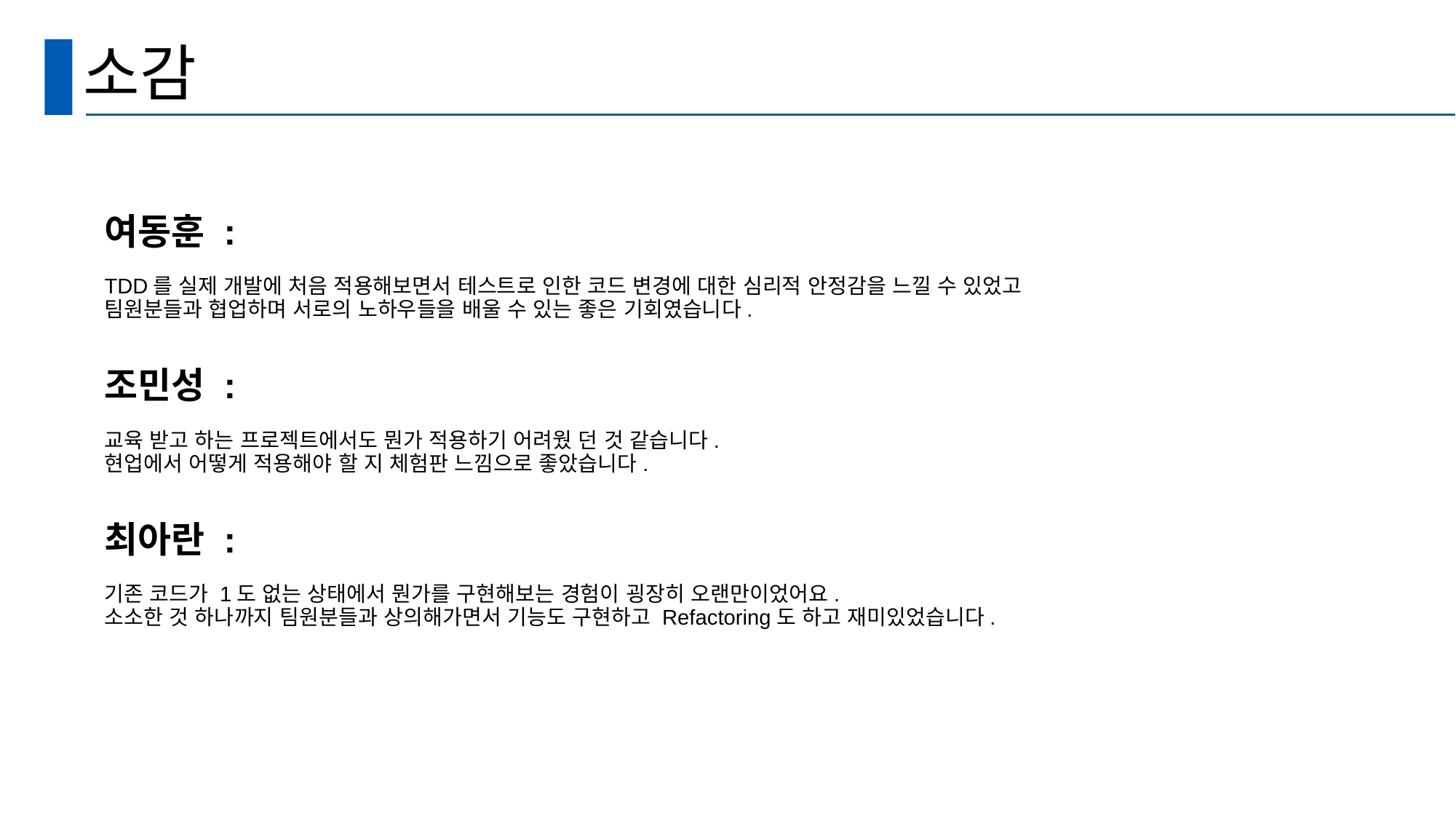

# 소감

여동훈 :

TDD를 실제 개발에 처음 적용해보면서 테스트로 인한 코드 변경에 대한 심리적 안정감을 느낄 수 있었고
팀원분들과 협업하며 서로의 노하우들을 배울 수 있는 좋은 기회였습니다.

조민성 :

교육 받고 하는 프로젝트에서도 뭔가 적용하기 어려웠 던 것 같습니다.
현업에서 어떻게 적용해야 할 지 체험판 느낌으로 좋았습니다.

최아란 :

기존 코드가 1도 없는 상태에서 뭔가를 구현해보는 경험이 굉장히 오랜만이었어요.
소소한 것 하나까지 팀원분들과 상의해가면서 기능도 구현하고 Refactoring도 하고 재미있었습니다.